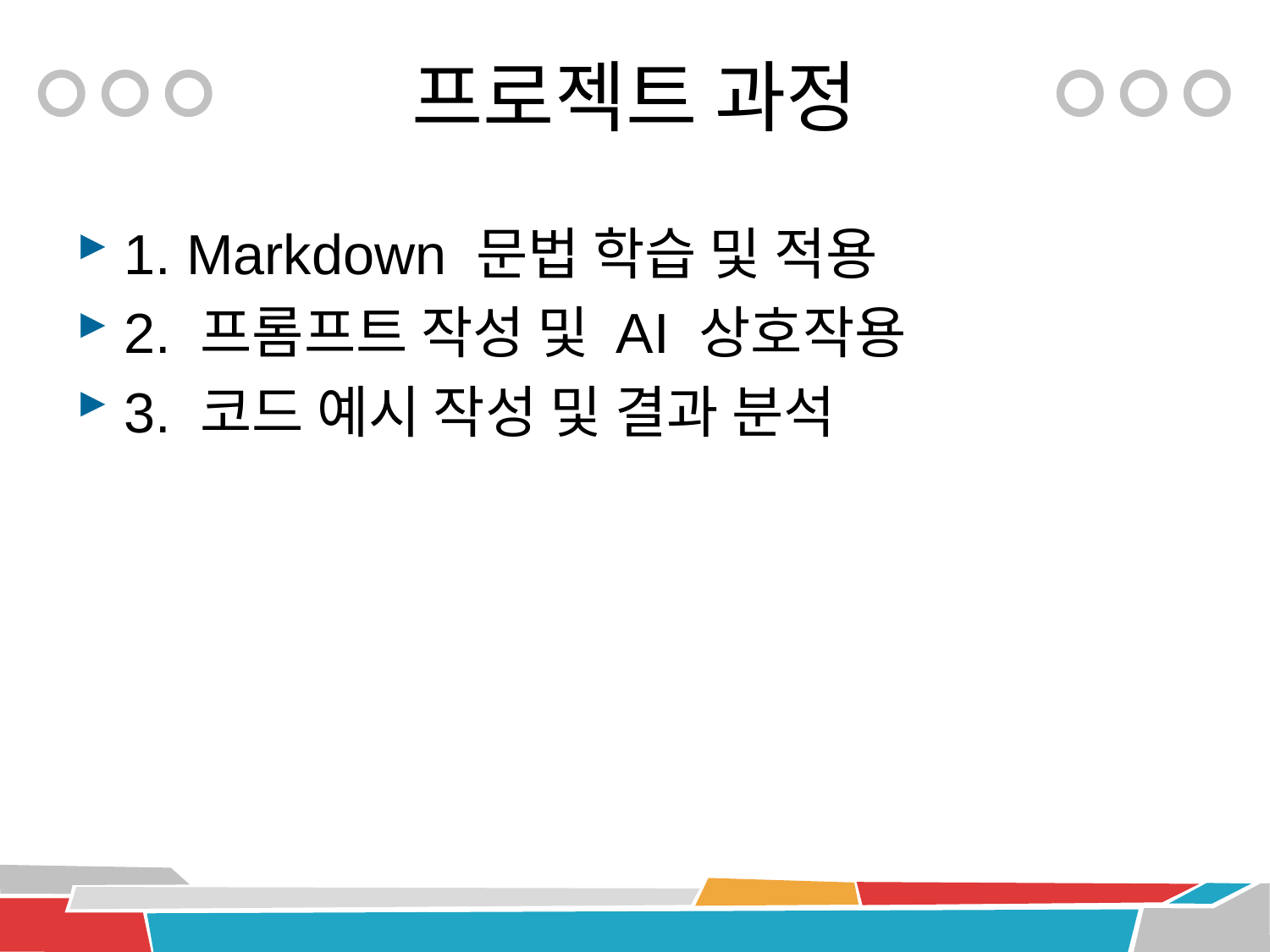

# 프로젝트 과정
1. Markdown 문법 학습 및 적용
2. 프롬프트 작성 및 AI 상호작용
3. 코드 예시 작성 및 결과 분석